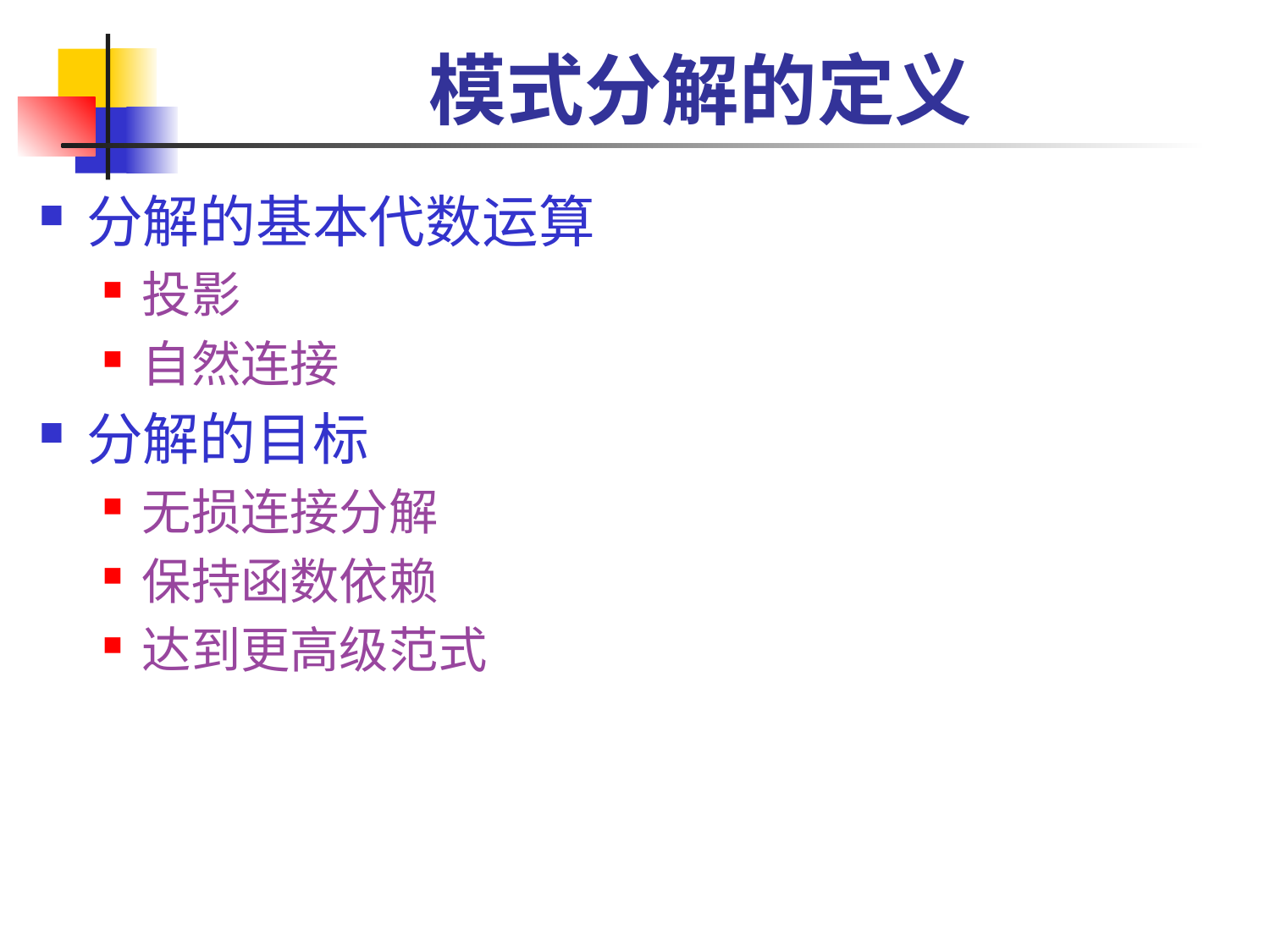

# 模式分解的定义
分解的基本代数运算
投影
自然连接
分解的目标
无损连接分解
保持函数依赖
达到更高级范式